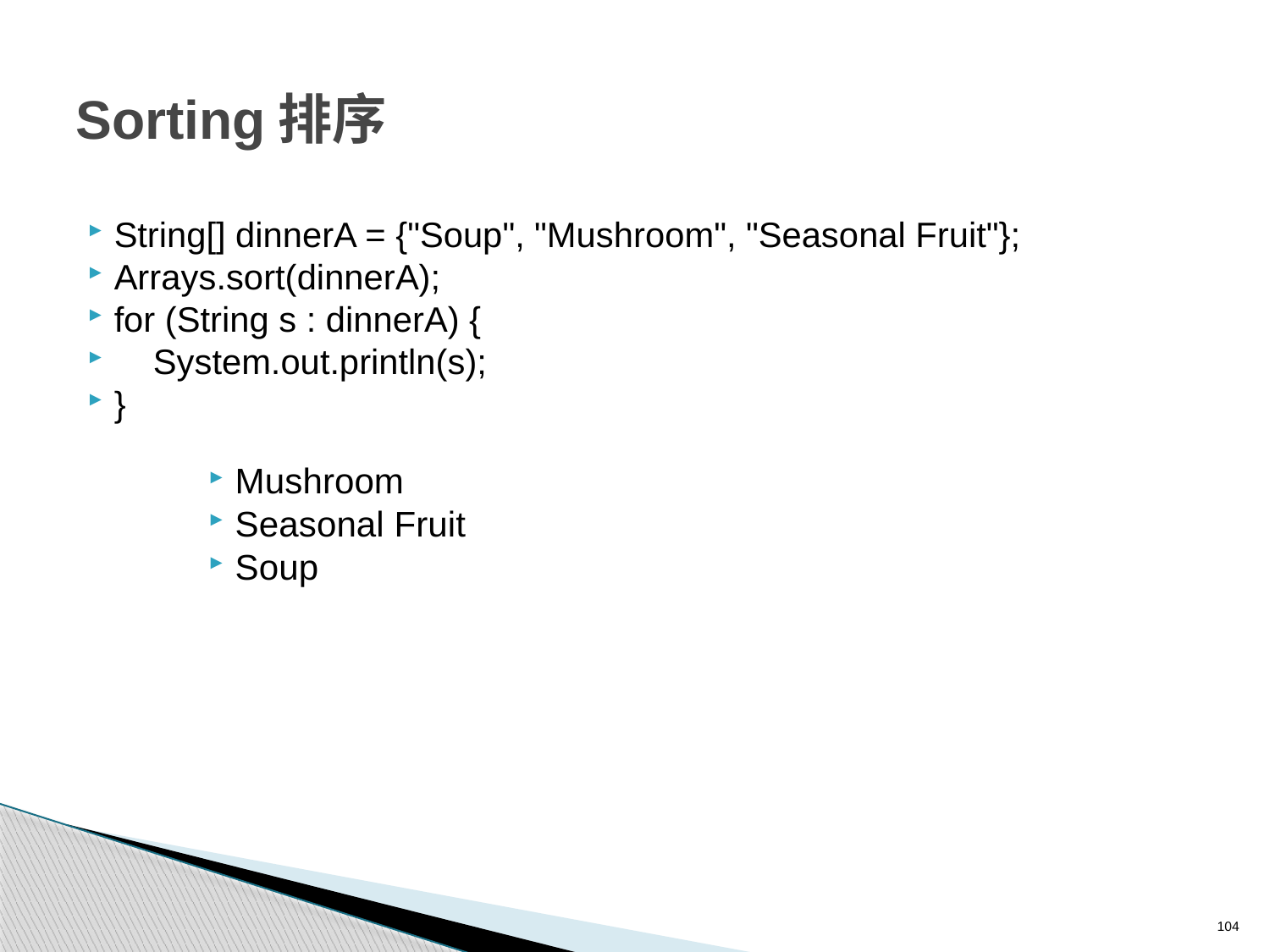

# Sorting排序
String[] dinnerA = {"Soup", "Mushroom", "Seasonal Fruit"};
Arrays.sort(dinnerA);
for (String s : dinnerA) {
    System.out.println(s);
}

Mushroom
Seasonal Fruit
Soup

104